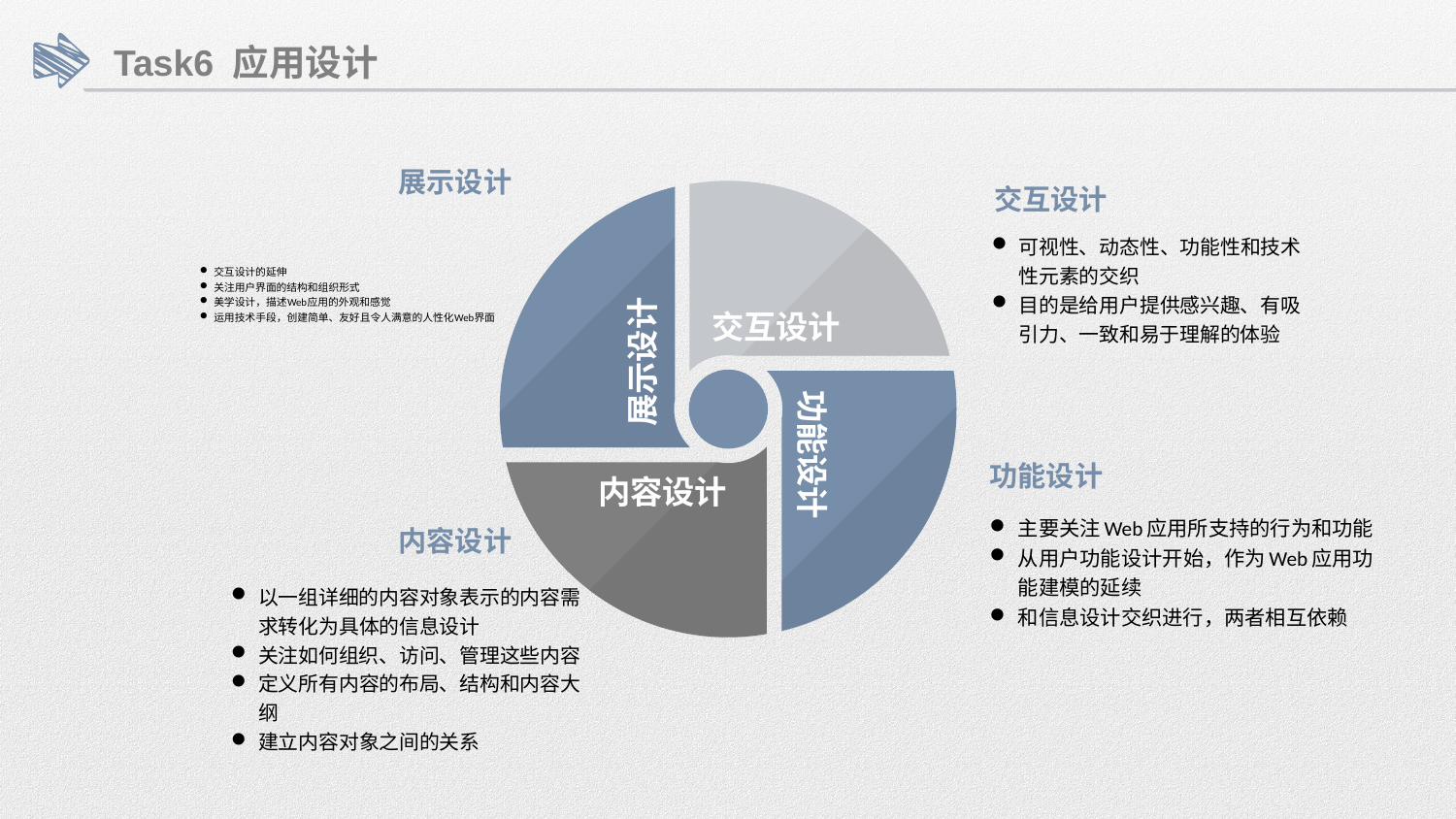

Task6 应用设计
展示设计
交互设计的延伸
关注用户界面的结构和组织形式
美学设计，描述Web应用的外观和感觉
运用技术手段，创建简单、友好且令人满意的人性化Web界面

交互设计
可视性、动态性、功能性和技术性元素的交织
目的是给用户提供感兴趣、有吸引力、一致和易于理解的体验

交互设计
展示设计

功能设计

内容设计
功能设计
主要关注Web应用所支持的行为和功能
从用户功能设计开始，作为Web应用功能建模的延续
和信息设计交织进行，两者相互依赖

内容设计
以一组详细的内容对象表示的内容需求转化为具体的信息设计
关注如何组织、访问、管理这些内容
定义所有内容的布局、结构和内容大纲
建立内容对象之间的关系